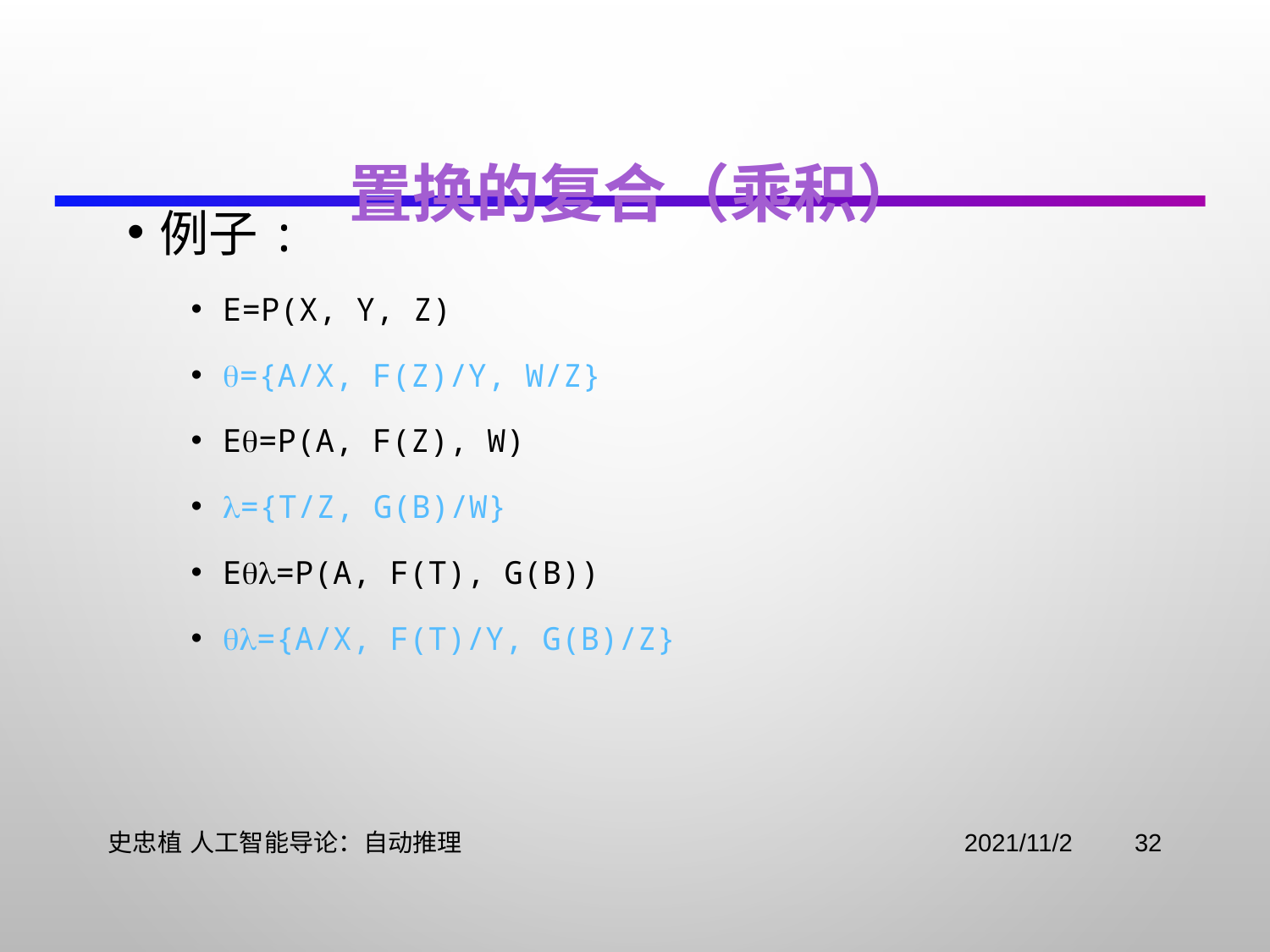

# 置换的复合（乘积）
例子:
E=P(x, y, z)
θ={a/x, f(z)/y, w/z}
Eθ=P(a, f(z), w)
λ={t/z, g(b)/w}
Eθλ=P(a, f(t), g(b))
θλ={a/x, f(t)/y, g(b)/z}
史忠植 人工智能导论：自动推理
2021/11/2
32